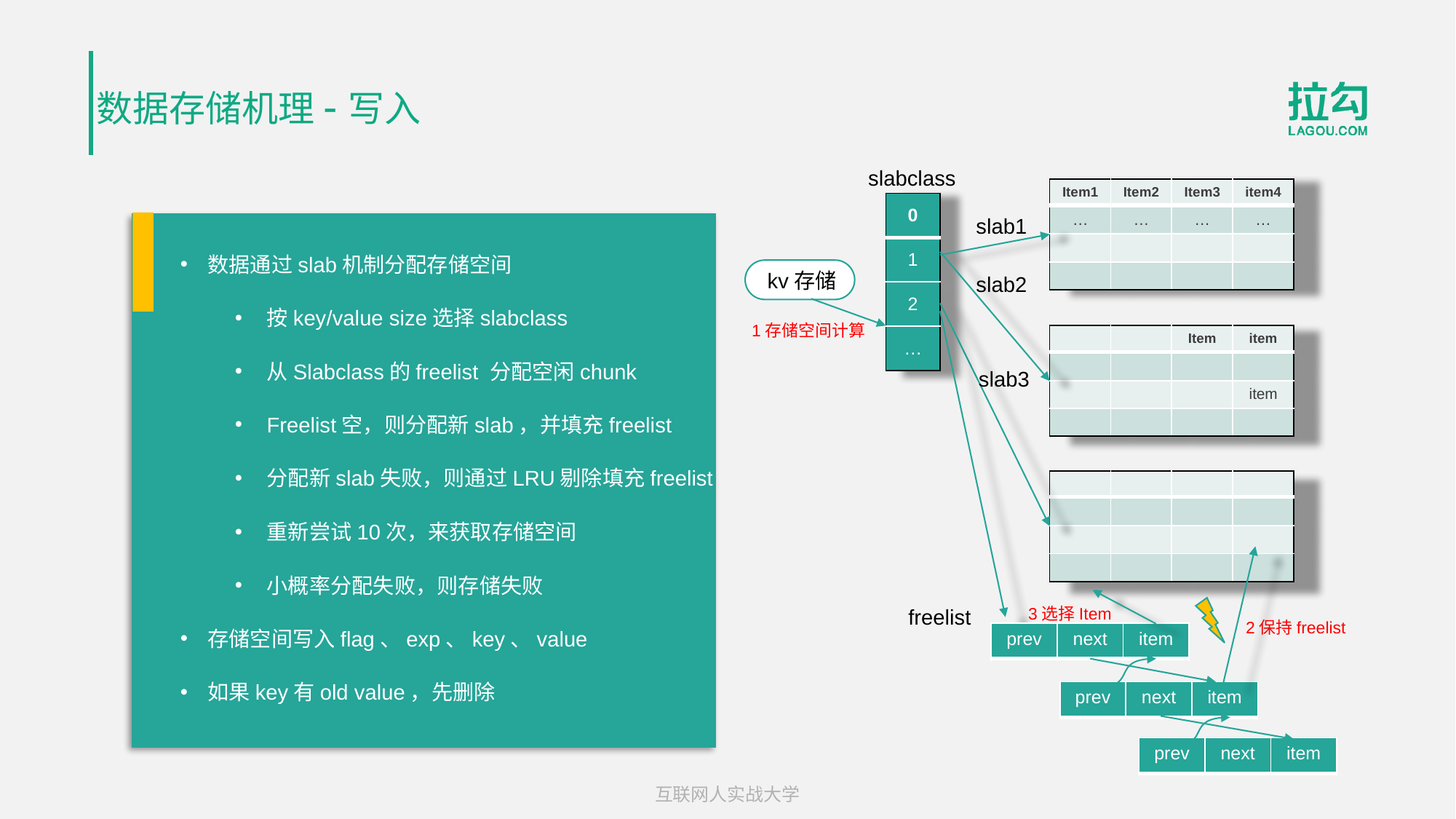

# 数据存储机理-写入
slabclass
| Item1 | Item2 | Item3 | item4 |
| --- | --- | --- | --- |
| … | … | … | … |
|  |  |  |  |
|  |  |  |  |
| 0 |
| --- |
| 1 |
| 2 |
| … |
slab1

数据通过slab机制分配存储空间
按key/value size选择slabclass
从Slabclass的freelist 分配空闲chunk
Freelist空，则分配新slab，并填充freelist
分配新slab失败，则通过LRU剔除填充freelist
重新尝试10次，来获取存储空间
小概率分配失败，则存储失败
存储空间写入flag、exp、key、value
如果key有old value，先删除

kv存储
slab2
1存储空间计算
|  |  | Item | item |
| --- | --- | --- | --- |
|  |  |  |  |
|  |  |  | item |
|  |  |  |  |
slab3
|  |  |  |  |
| --- | --- | --- | --- |
|  |  |  |  |
|  |  |  |  |
|  |  |  |  |
3选择Item

freelist
2保持freelist
| prev | next | item |
| --- | --- | --- |
| prev | next | item |
| --- | --- | --- |
| prev | next | item |
| --- | --- | --- |